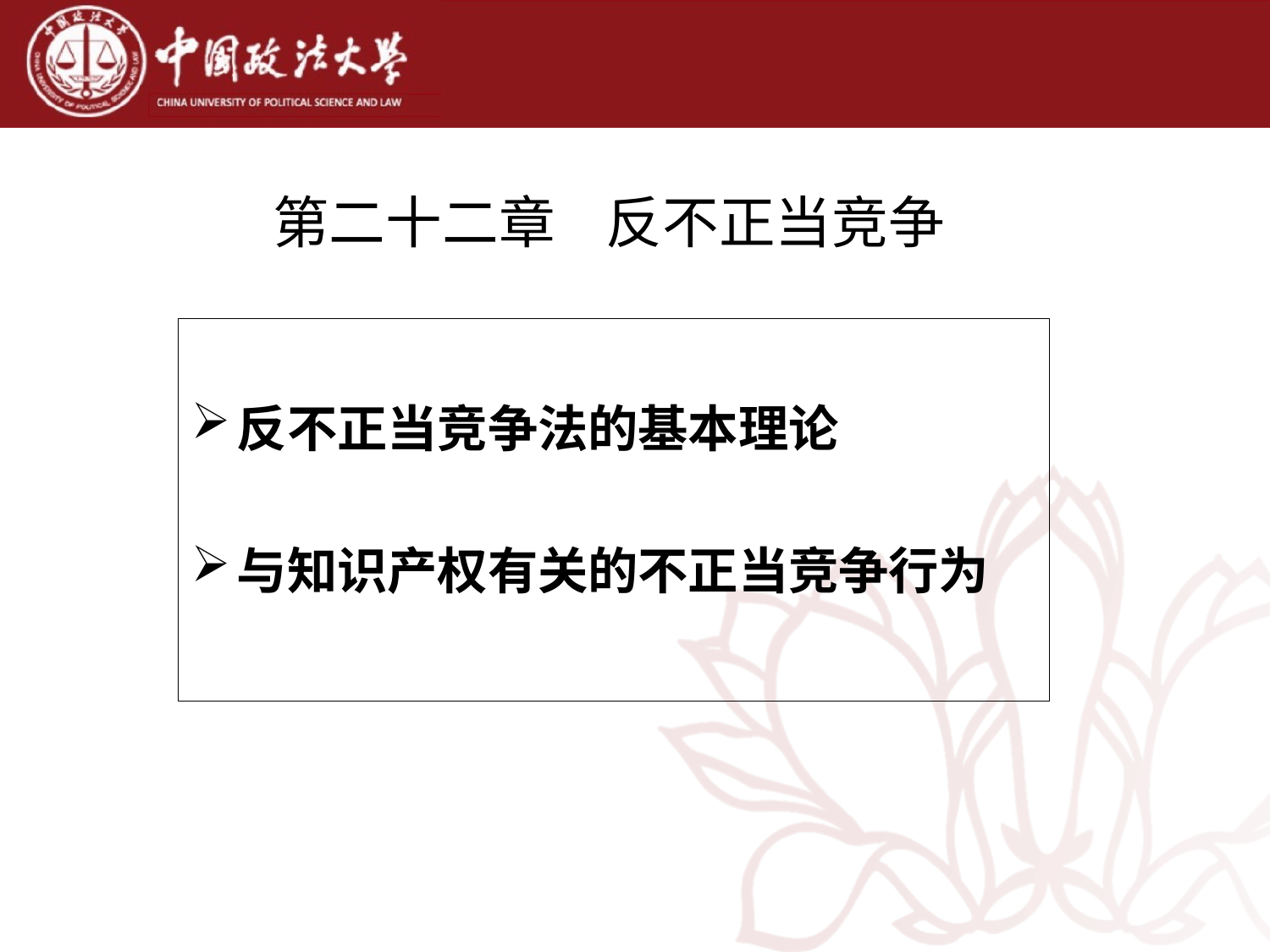

# 第二十二章    反不正当竞争
反不正当竞争法的基本理论
与知识产权有关的不正当竞争行为